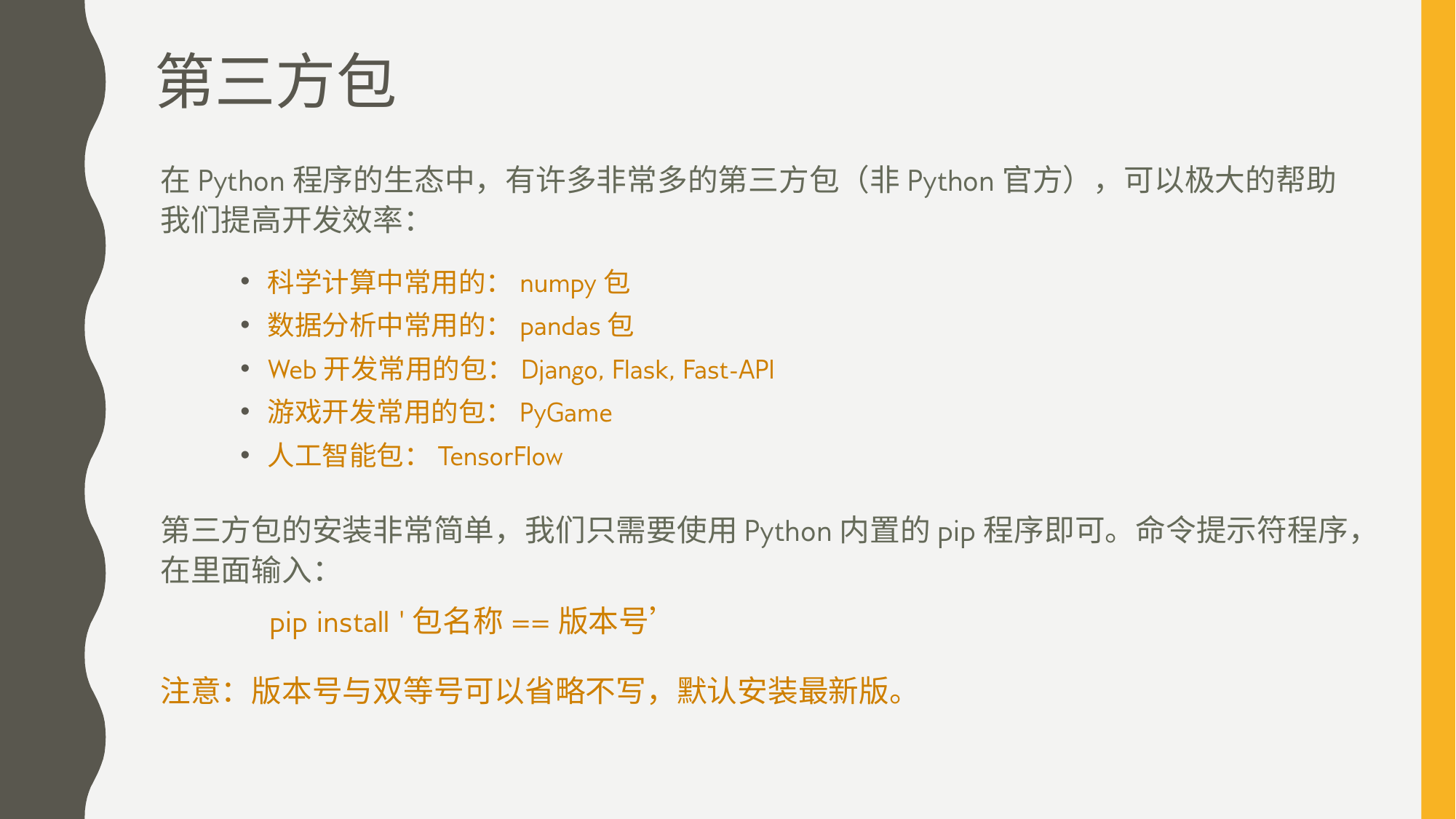

# 第三方包
在Python程序的生态中，有许多非常多的第三方包（非Python官方），可以极大的帮助我们提高开发效率：

科学计算中常用的：numpy包
数据分析中常用的：pandas包
Web开发常用的包：Django, Flask, Fast-API
游戏开发常用的包：PyGame
人工智能包：TensorFlow

第三方包的安装非常简单，我们只需要使用Python内置的pip程序即可。命令提示符程序，在里面输入：
	pip install '包名称==版本号’

注意：版本号与双等号可以省略不写，默认安装最新版。